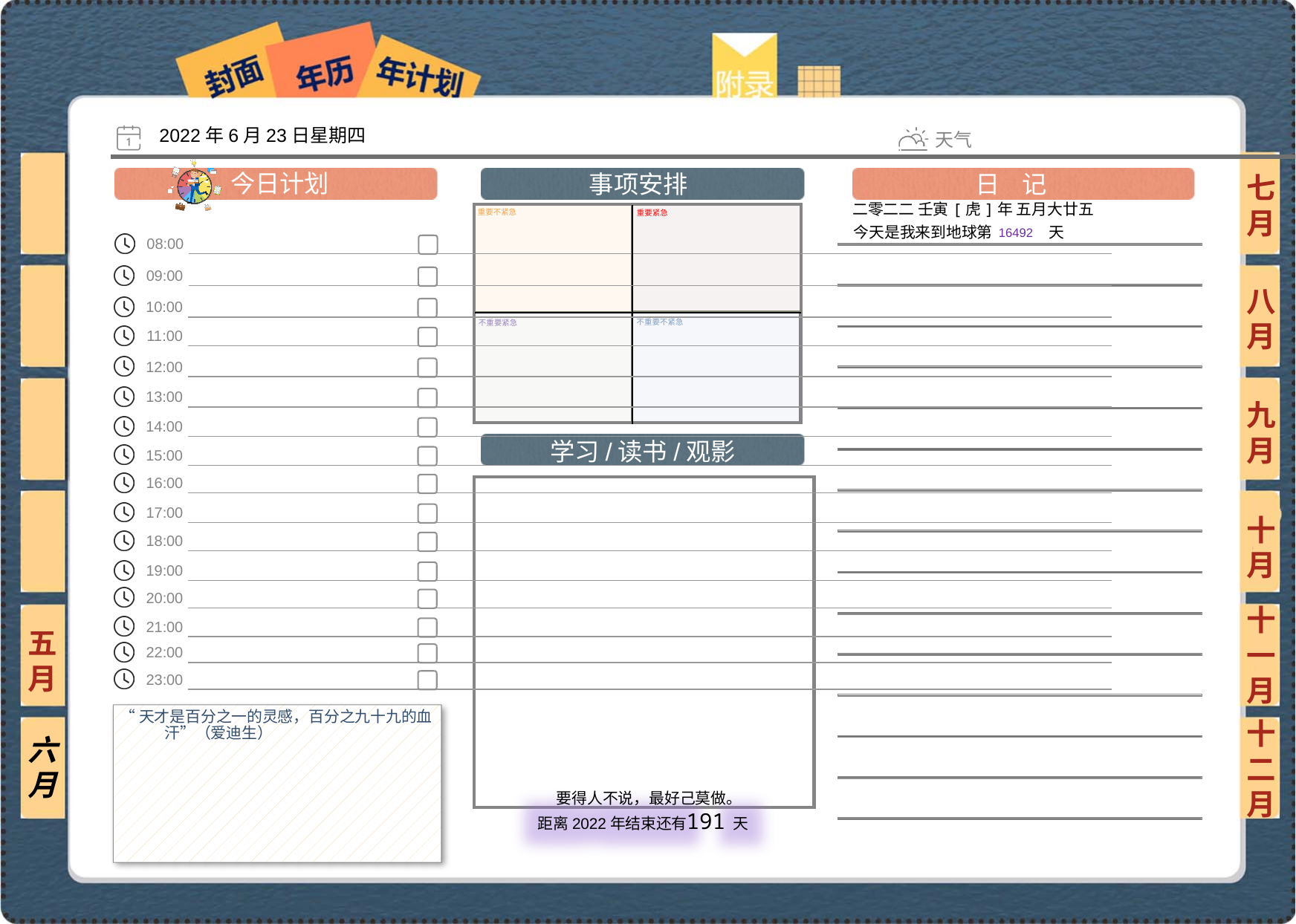

2022年6月23日星期四
七月
二零二二 壬寅[虎]年 五月大廿五
16492
八月
九月
十月
十一月
五月
“天才是百分之一的灵感，百分之九十九的血汗”（爱迪生）

六月
十二月
191
 要得人不说，最好己莫做。